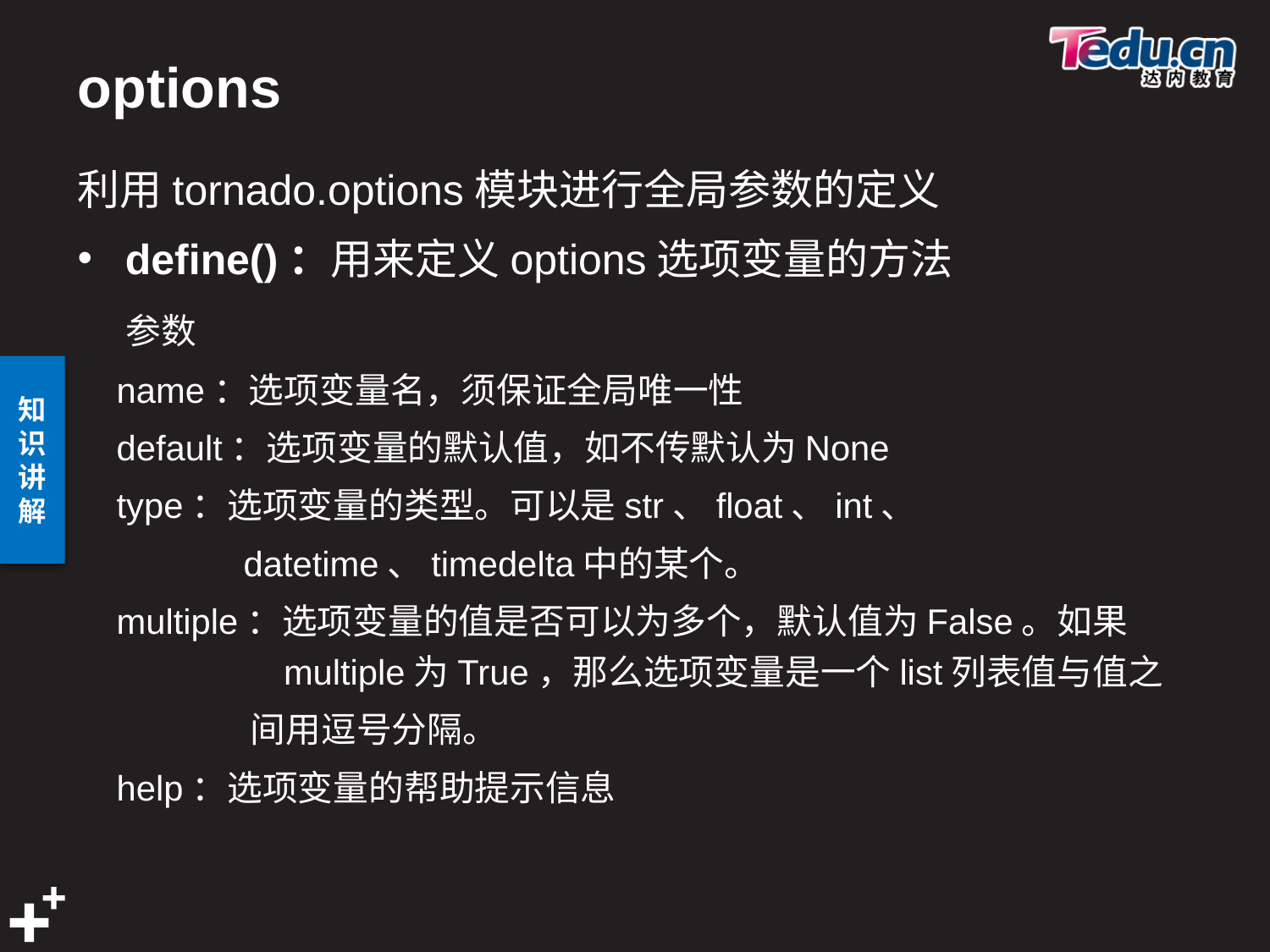

# options
利用tornado.options模块进行全局参数的定义
define()：用来定义options选项变量的方法
    参数
    name：选项变量名，须保证全局唯一性
    default：选项变量的默认值，如不传默认为None
    type：选项变量的类型。可以是str、float、int、
	    datetime、timedelta中的某个。
    multiple：选项变量的值是否可以为多个，默认值为False。如果	         multiple为True，那么选项变量是一个list列表值与值之
                     间用逗号分隔。
    help：选项变量的帮助提示信息